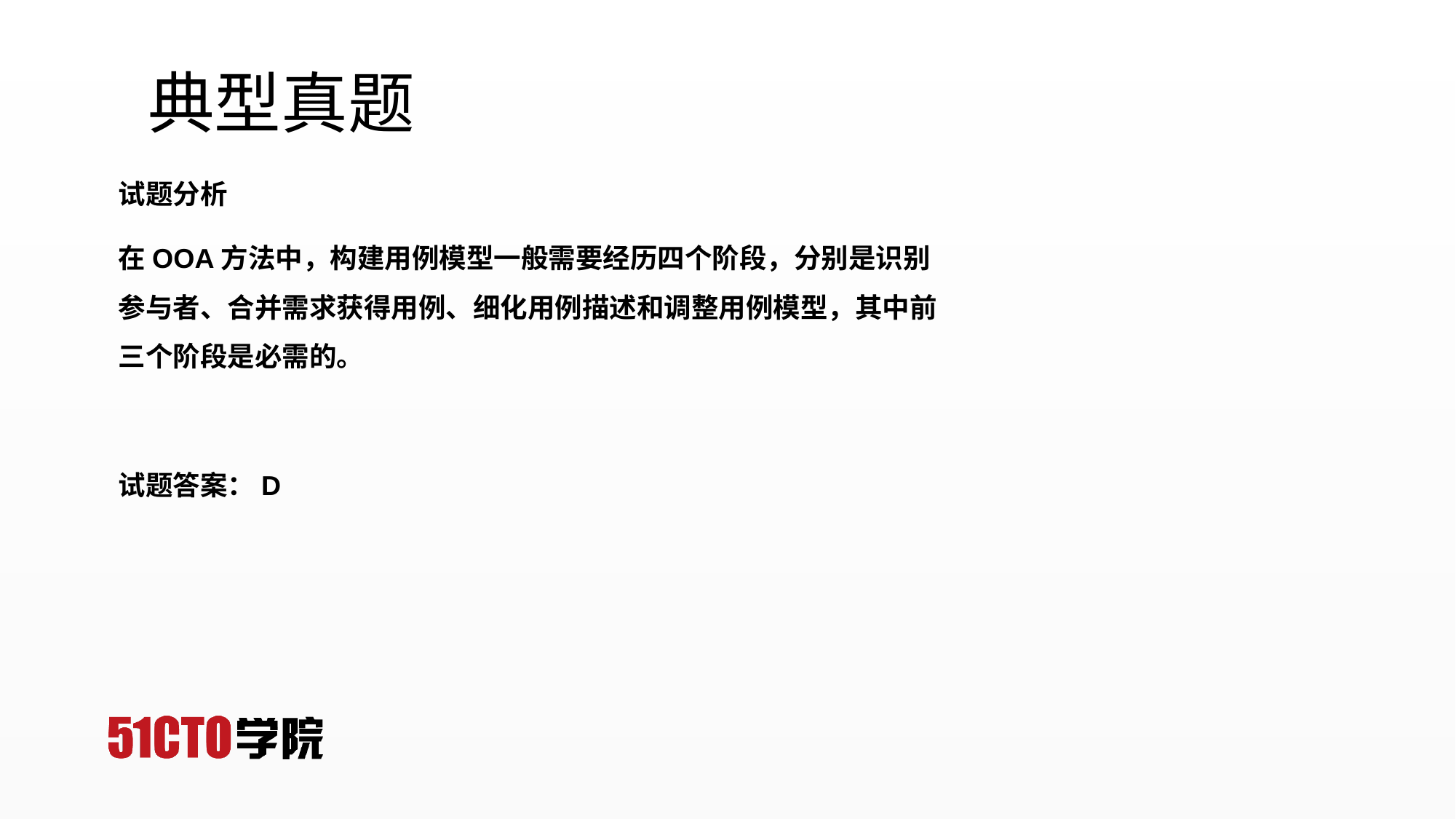

# 典型真题
试题分析
在OOA方法中，构建用例模型一般需要经历四个阶段，分别是识别参与者、合并需求获得用例、细化用例描述和调整用例模型，其中前三个阶段是必需的。

试题答案：D